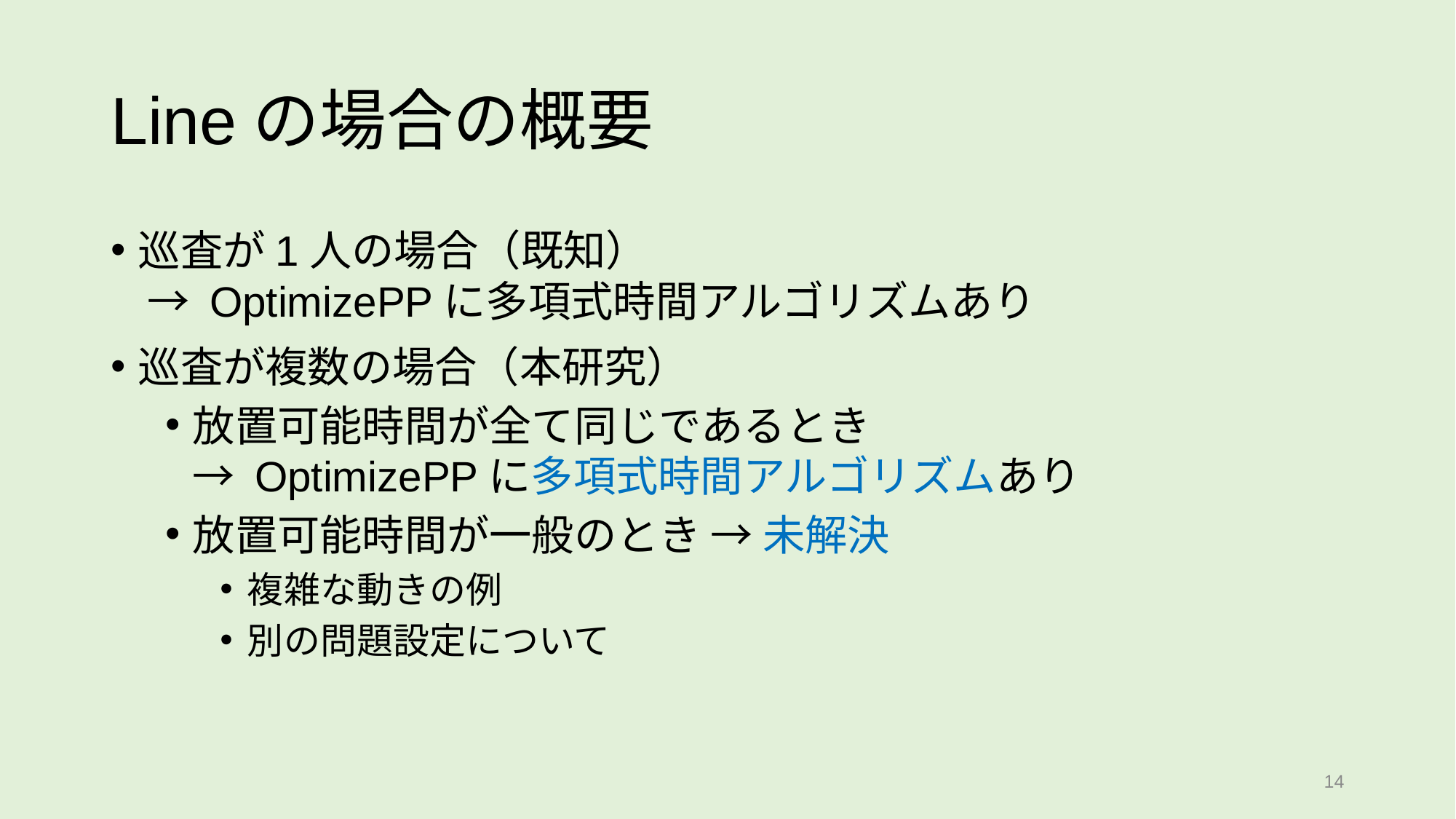

# Lineの場合の概要
巡査が1人の場合（既知）
 → OptimizePPに多項式時間アルゴリズムあり
巡査が複数の場合（本研究）
放置可能時間が全て同じであるとき
→ OptimizePPに多項式時間アルゴリズムあり
放置可能時間が一般のとき → 未解決
複雑な動きの例
別の問題設定について
14